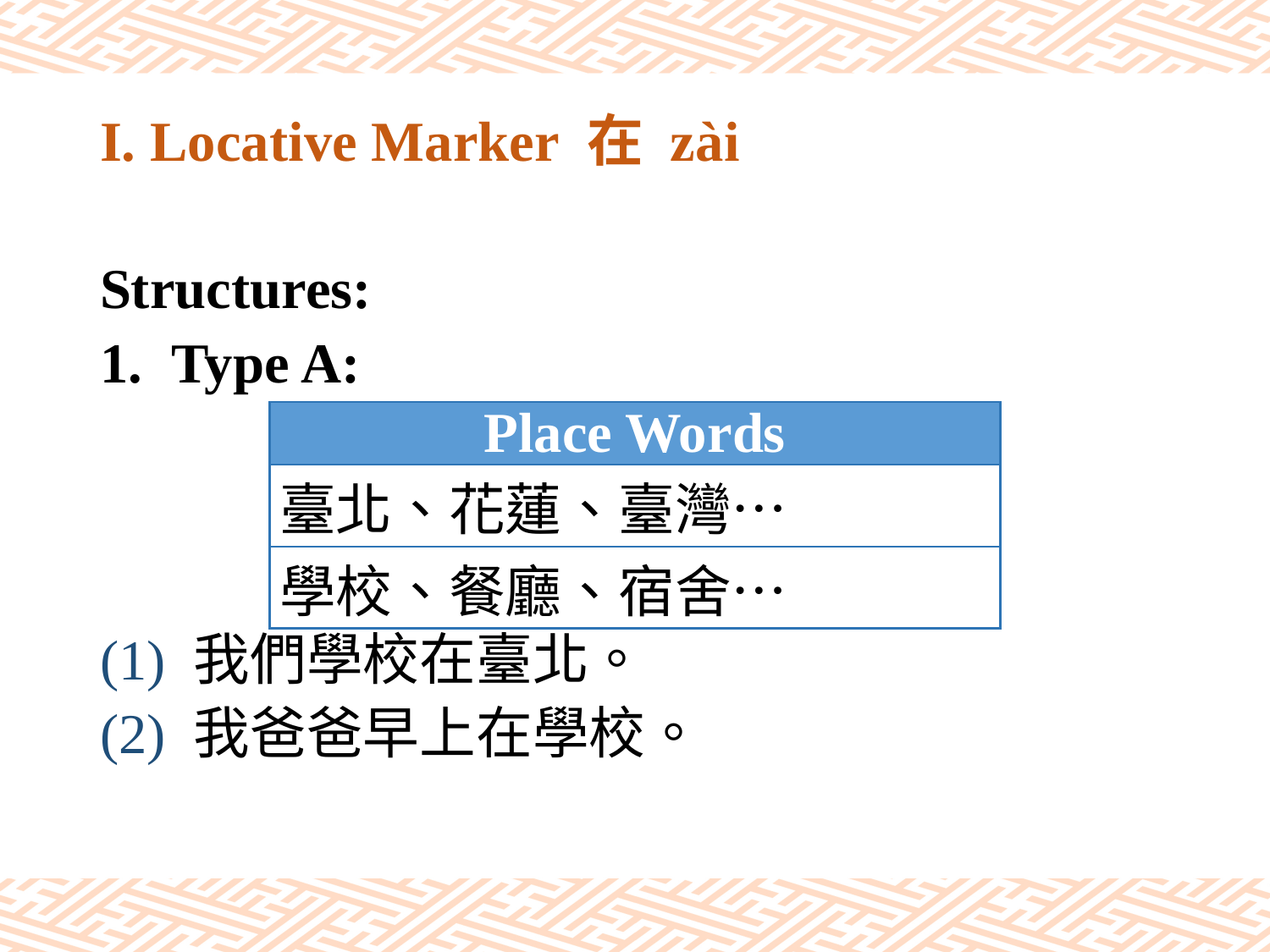

# I. Locative Marker 在 zài
Structures:
Type A:

(1) 我們學校在臺北。
(2) 我爸爸早上在學校。

| Place Words |
| --- |
| 臺北、花蓮、臺灣… |
| 學校、餐廳、宿舍… |